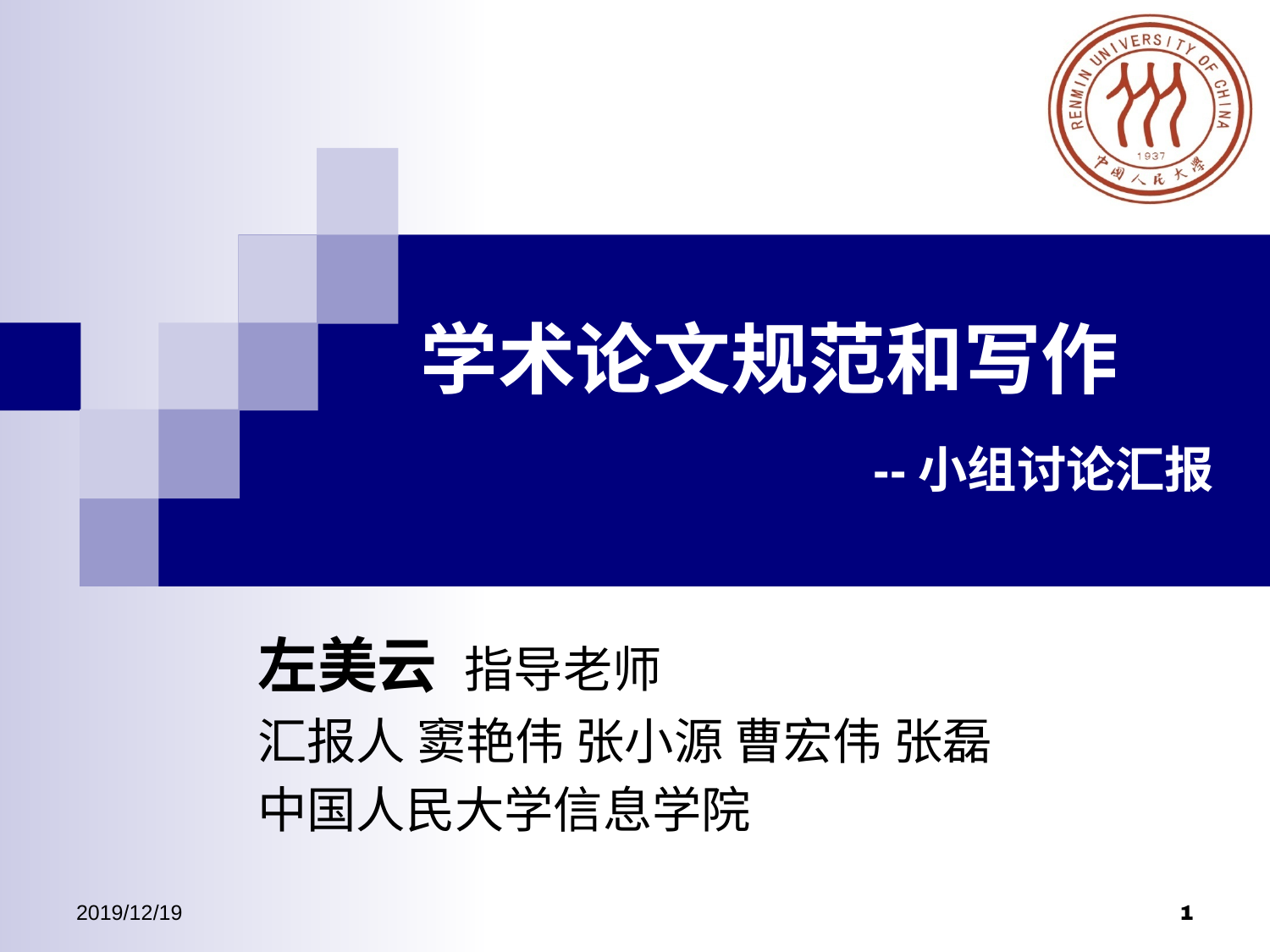

# 学术论文规范和写作
--小组讨论汇报
左美云  指导老师
汇报人 窦艳伟 张小源 曹宏伟 张磊
中国人民大学信息学院
2019/12/19
1